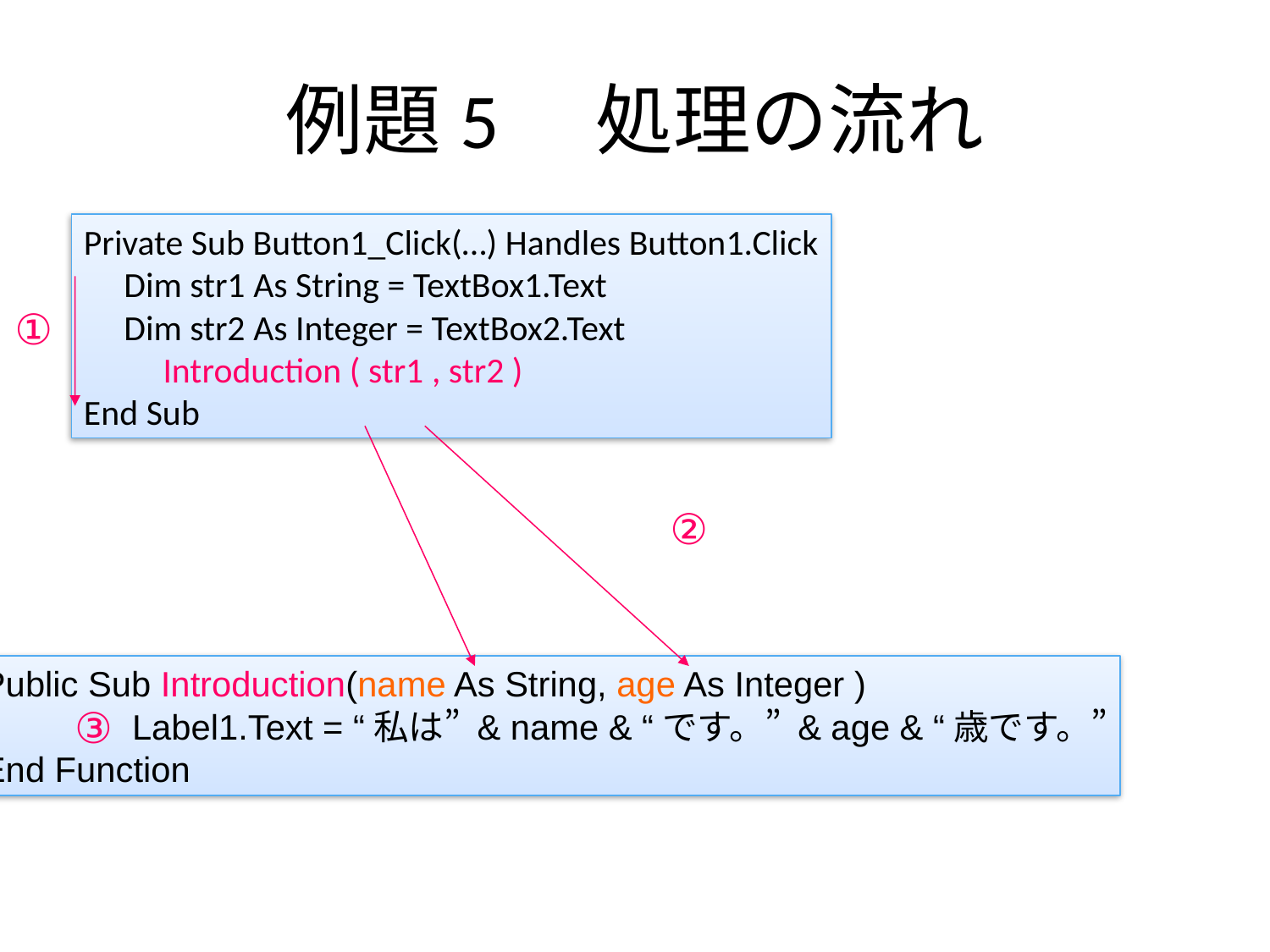

# 例題5　処理の流れ
Private Sub Button1_Click(…) Handles Button1.Click
     Dim str1 As String = TextBox1.Text
     Dim str2 As Integer = TextBox2.Text
　　Introduction ( str1 , str2 )
End Sub

①

②
Public Sub Introduction(name As String, age As Integer )
　　　　Label1.Text = “私は” & name & “です。” & age & “歳です。”
End Function
③